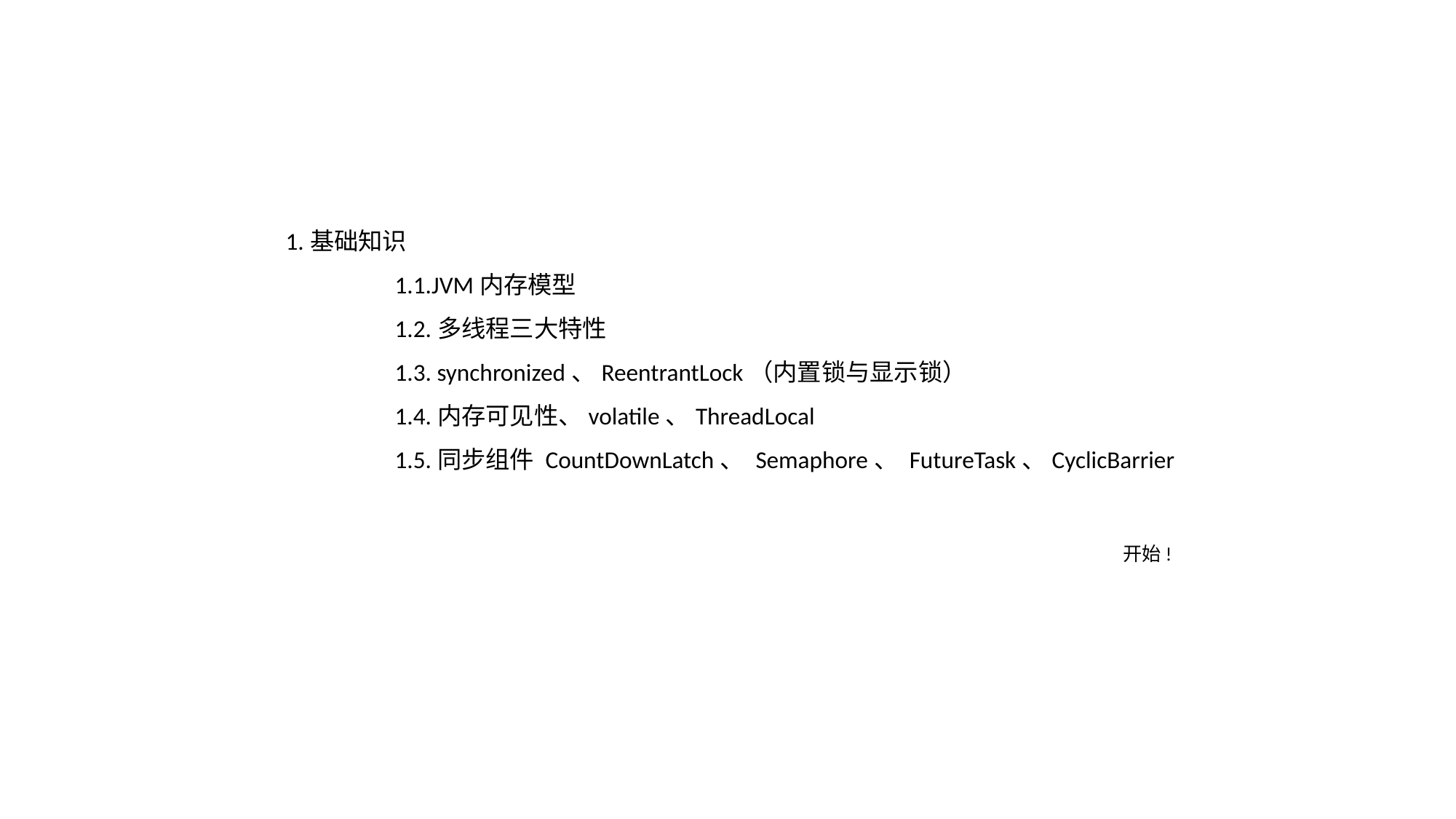

1.基础知识
	1.1.JVM内存模型
	1.2.多线程三大特性
	1.3. synchronized、ReentrantLock（内置锁与显示锁）
	1.4.内存可见性、volatile、ThreadLocal
	1.5.同步组件 CountDownLatch、 Semaphore、 FutureTask、CyclicBarrier
开始!